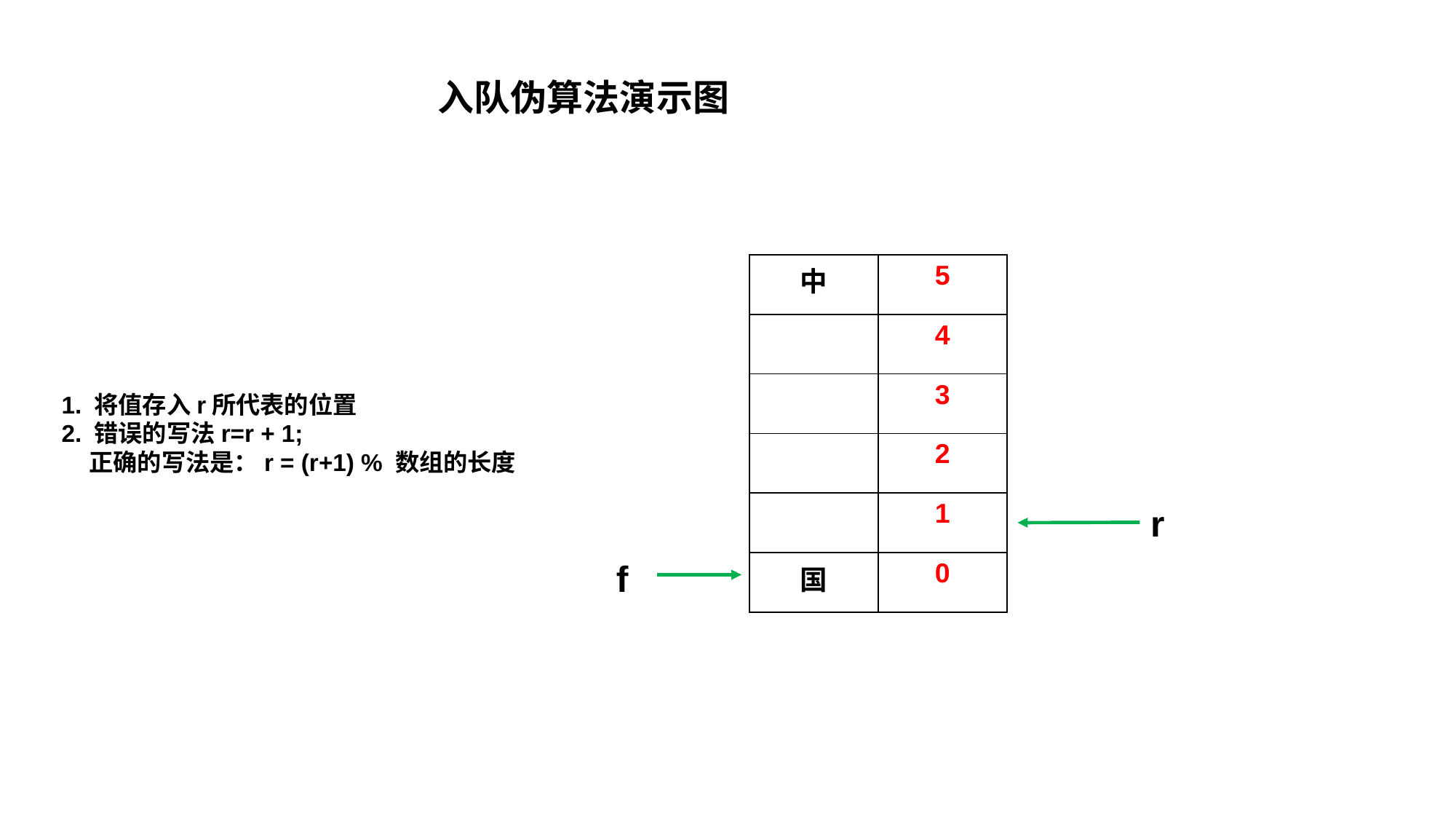

入队伪算法演示图
| 中 | 5 |
| --- | --- |
|  | 4 |
|  | 3 |
|  | 2 |
|  | 1 |
| 国 | 0 |
1. 将值存入r所代表的位置
2. 错误的写法r=r + 1;
    正确的写法是：r = (r+1) % 数组的长度
r
f